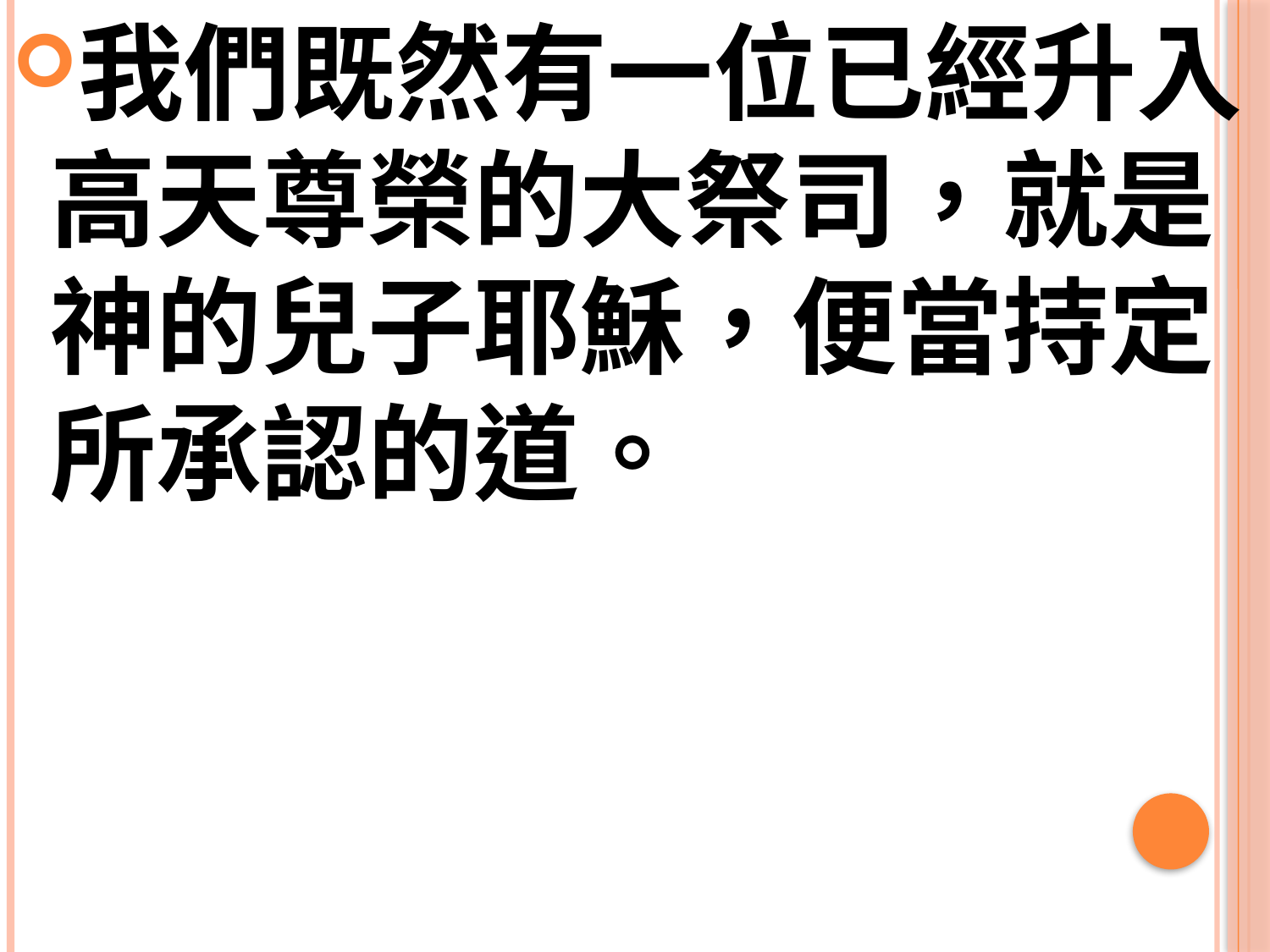

我們既然有一位已經升入高天尊榮的大祭司，就是神的兒子耶穌，便當持定所承認的道。